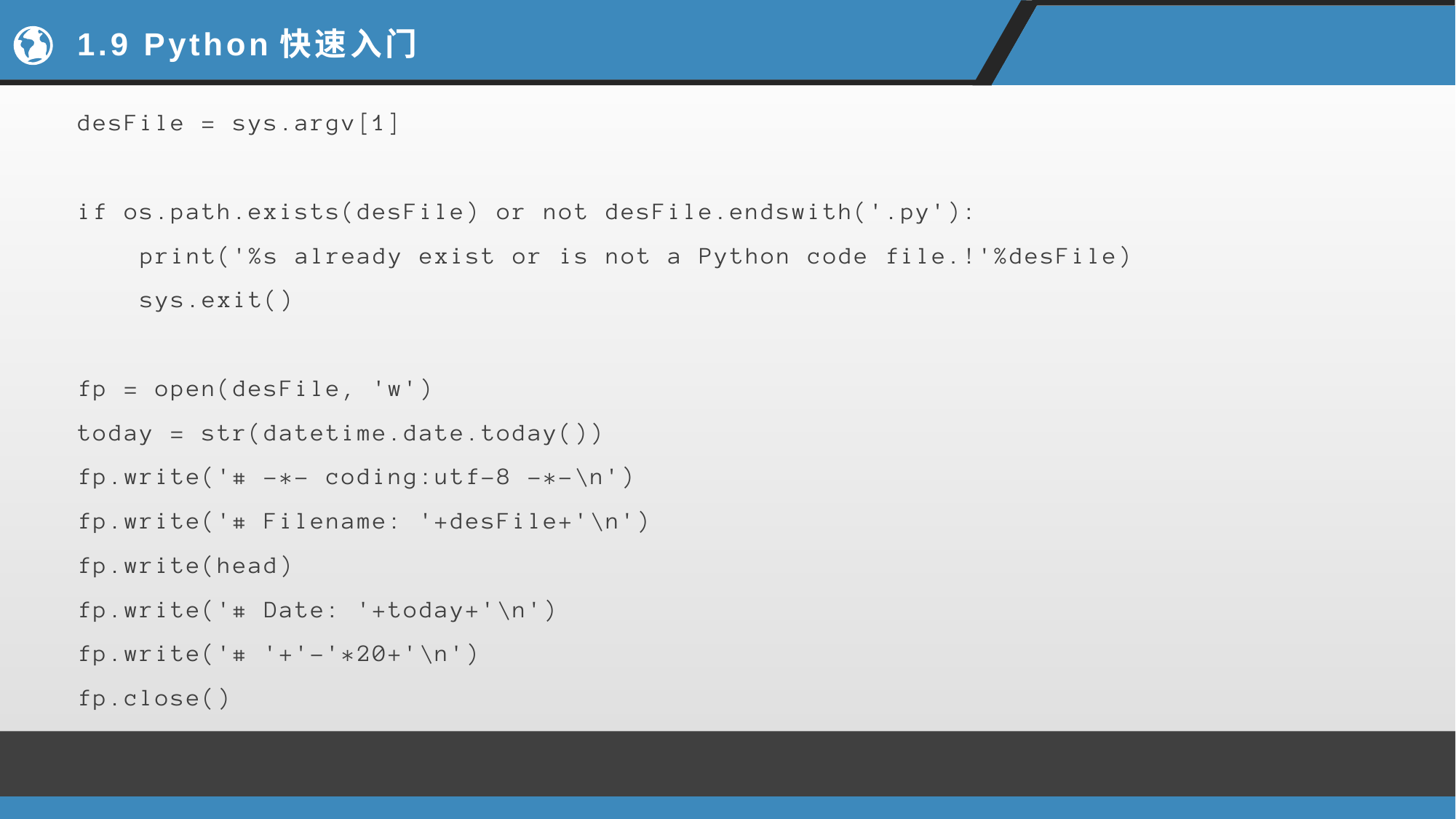

# 1.9 Python快速入门

desFile = sys.argv[1]

if os.path.exists(desFile) or not desFile.endswith('.py'):
    print('%s already exist or is not a Python code file.!'%desFile)
    sys.exit()

fp = open(desFile, 'w')
today = str(datetime.date.today())
fp.write('# -*- coding:utf-8 -*-\n')
fp.write('# Filename: '+desFile+'\n')
fp.write(head)
fp.write('# Date: '+today+'\n')
fp.write('# '+'-'*20+'\n')
fp.close()